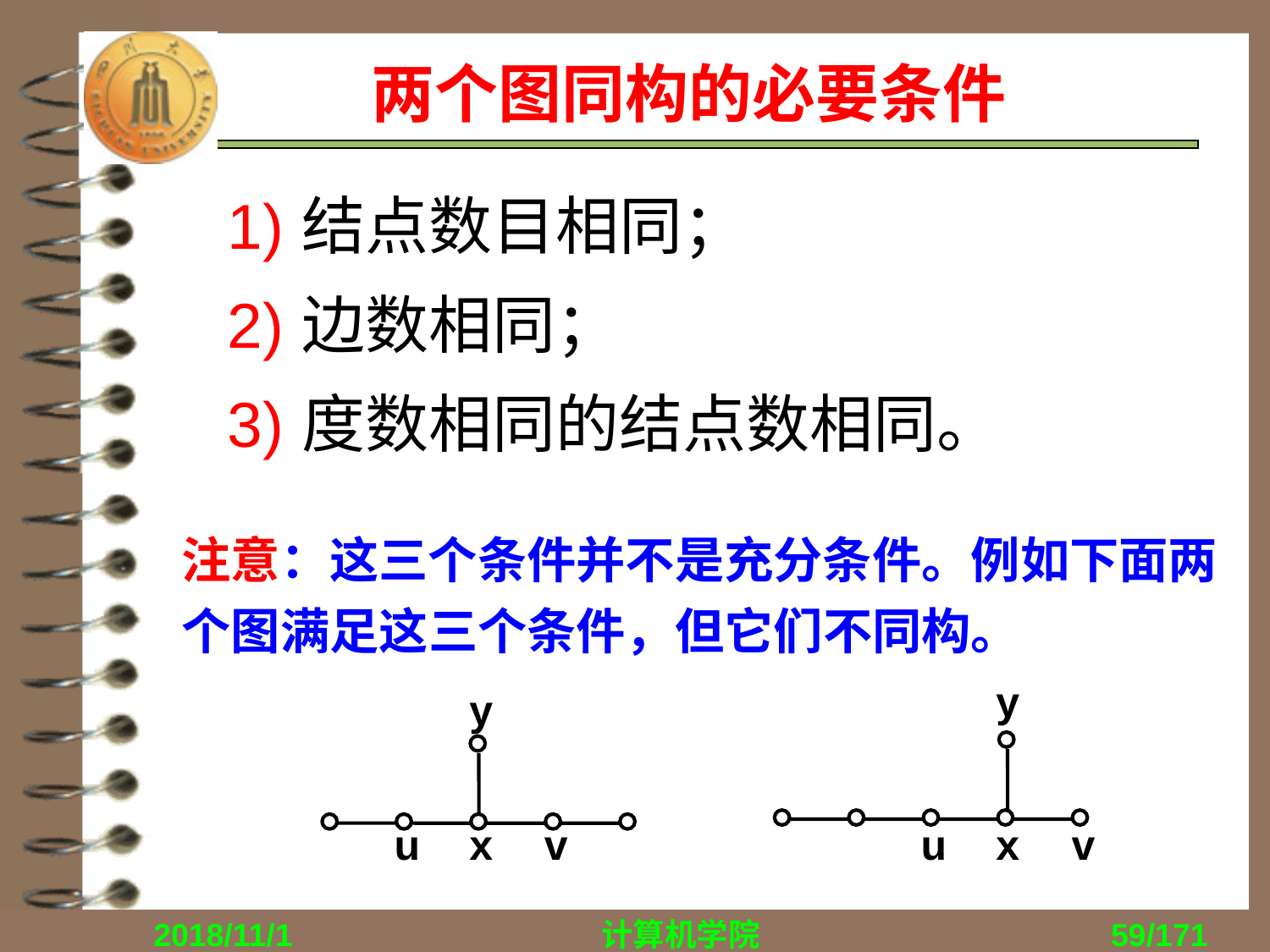

# 两个图同构的必要条件
结点数目相同；
边数相同；
度数相同的结点数相同。
注意：这三个条件并不是充分条件。例如下面两个图满足这三个条件，但它们不同构。
y

u
x
v

y

u
x
v

2018/11/1
计算机学院
59/171